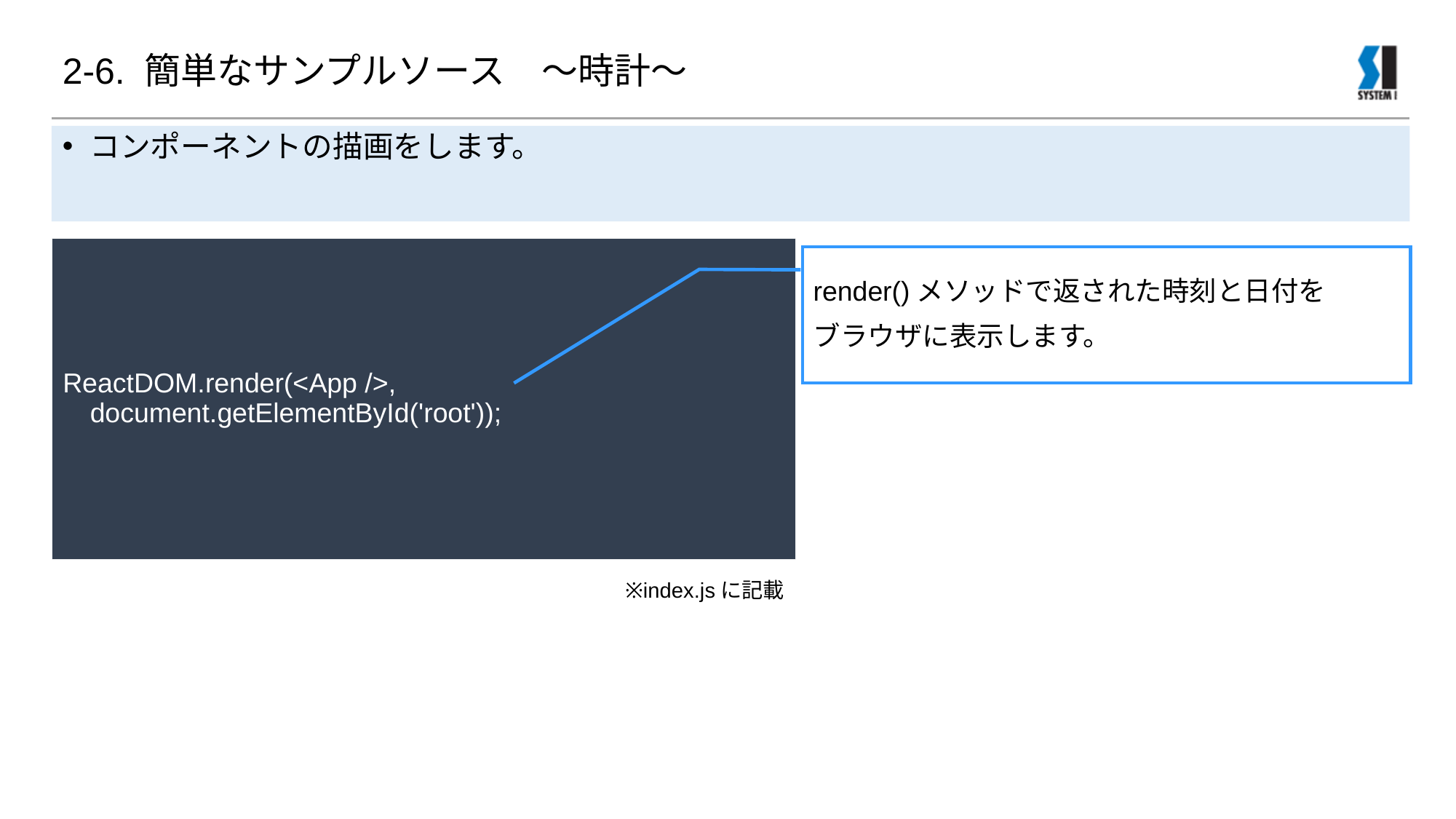

# 2-6. 簡単なサンプルソース　～時計～
コンポーネントの描画をします。
ReactDOM.render(<App />, document.getElementById('root'));
render()メソッドで返された時刻と日付を
ブラウザに表示します。
※index.jsに記載